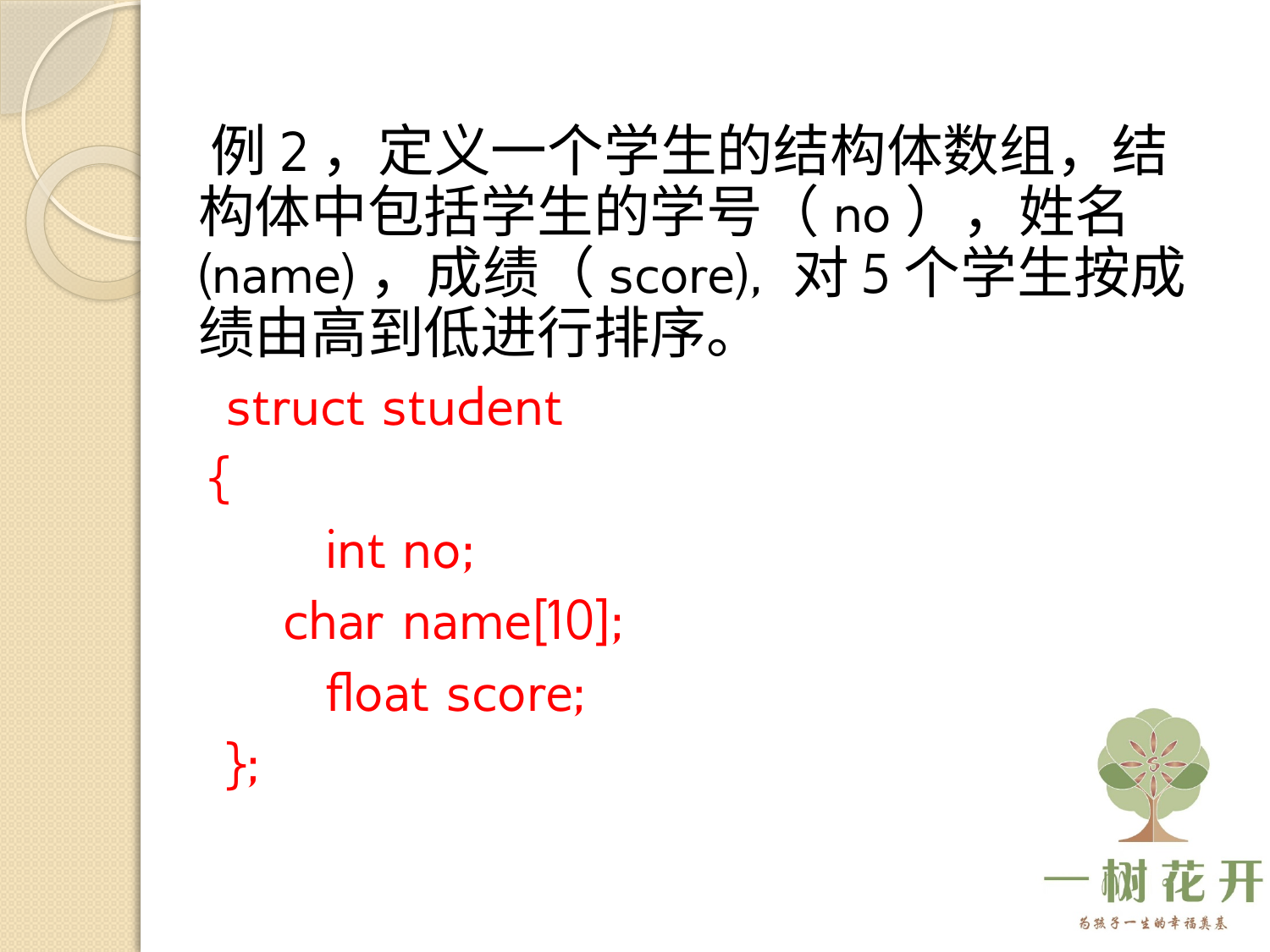

例2，定义一个学生的结构体数组，结构体中包括学生的学号（no），姓名(name)，成绩（score), 对5个学生按成绩由高到低进行排序。
    struct student
   {
    	int no;
	     char name[10];
    	float score;
    };
12